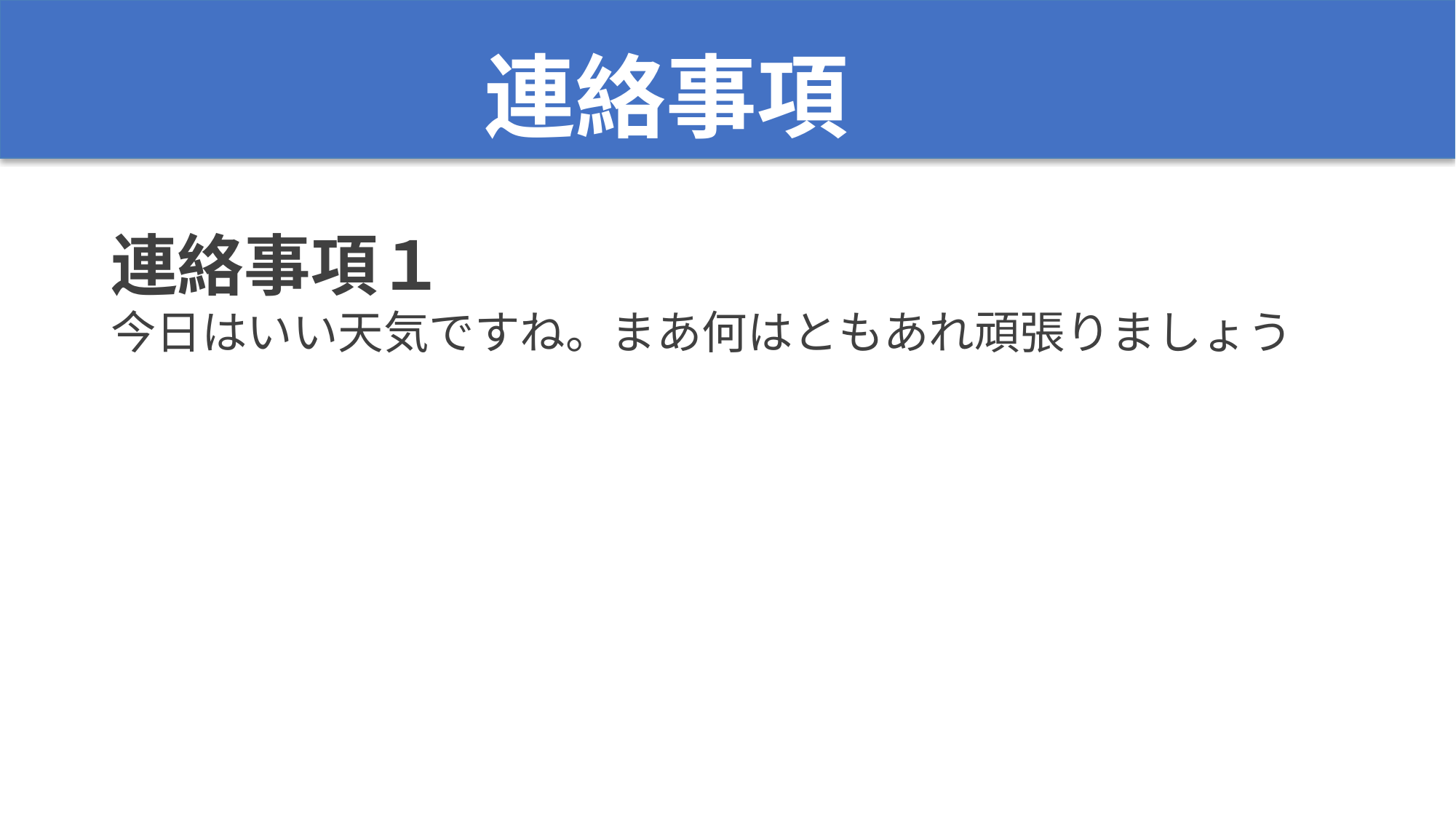

連絡事項
連絡事項１
今日はいい天気ですね。まあ何はともあれ頑張りましょう